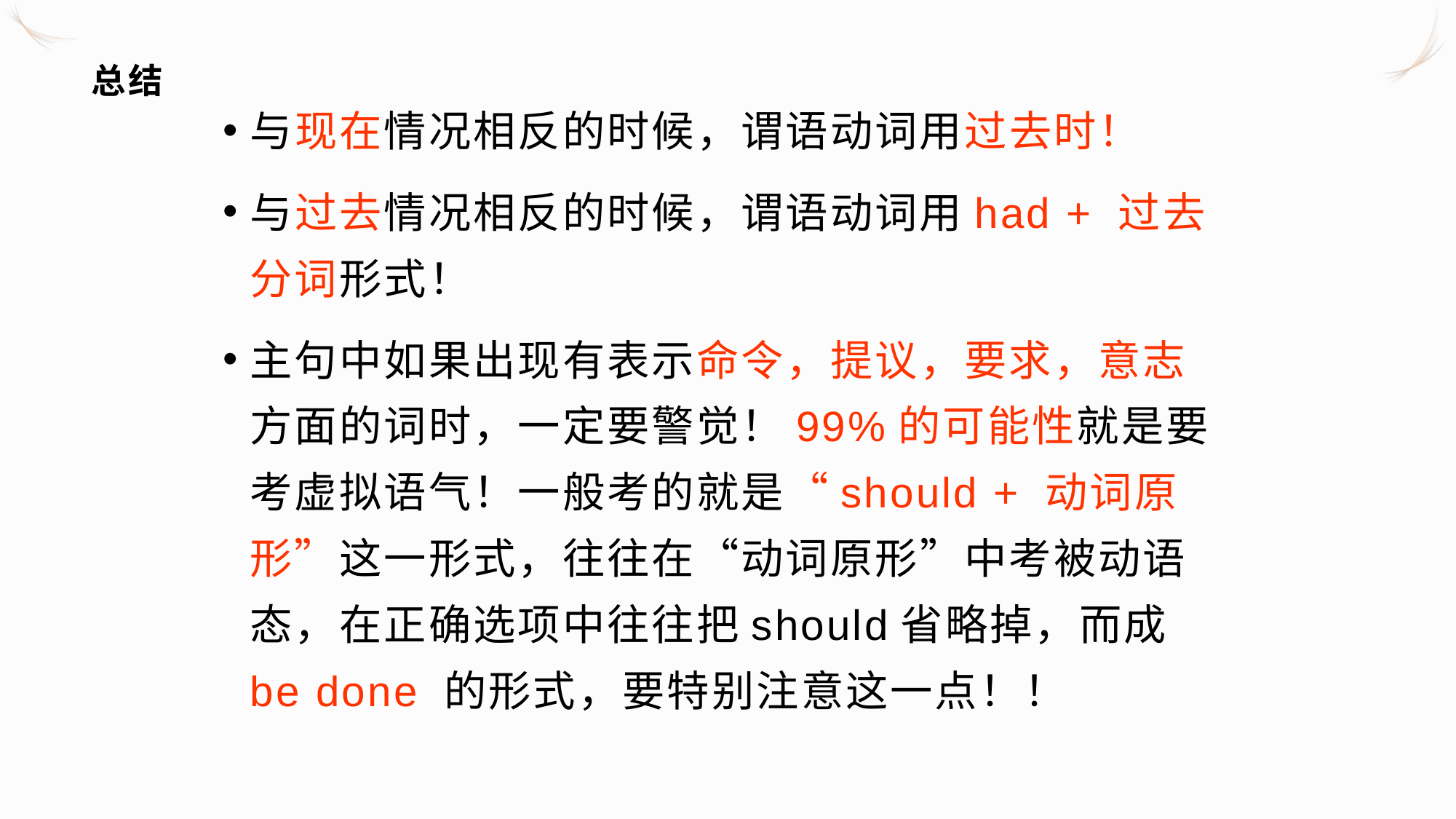

# 总结
与现在情况相反的时候，谓语动词用过去时！
与过去情况相反的时候，谓语动词用had + 过去分词形式！
主句中如果出现有表示命令，提议，要求，意志方面的词时，一定要警觉！99%的可能性就是要考虚拟语气！一般考的就是“should + 动词原形”这一形式，往往在“动词原形”中考被动语态，在正确选项中往往把should省略掉，而成be done 的形式，要特别注意这一点！！